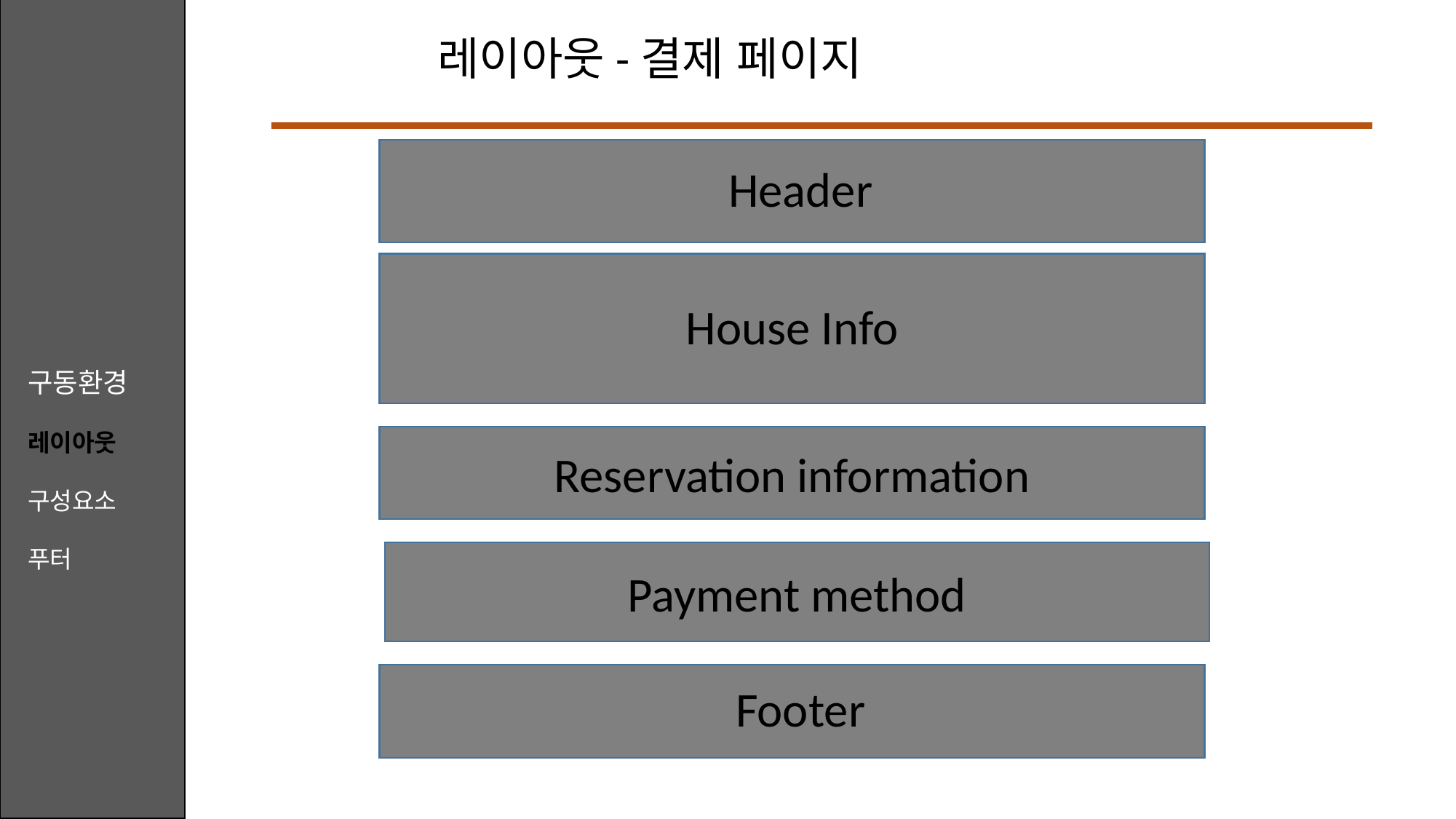

레이아웃-결제 페이지

Header

House Info

구동환경

레이아웃

구성요소

푸터
Reservation information
Payment method

Footer